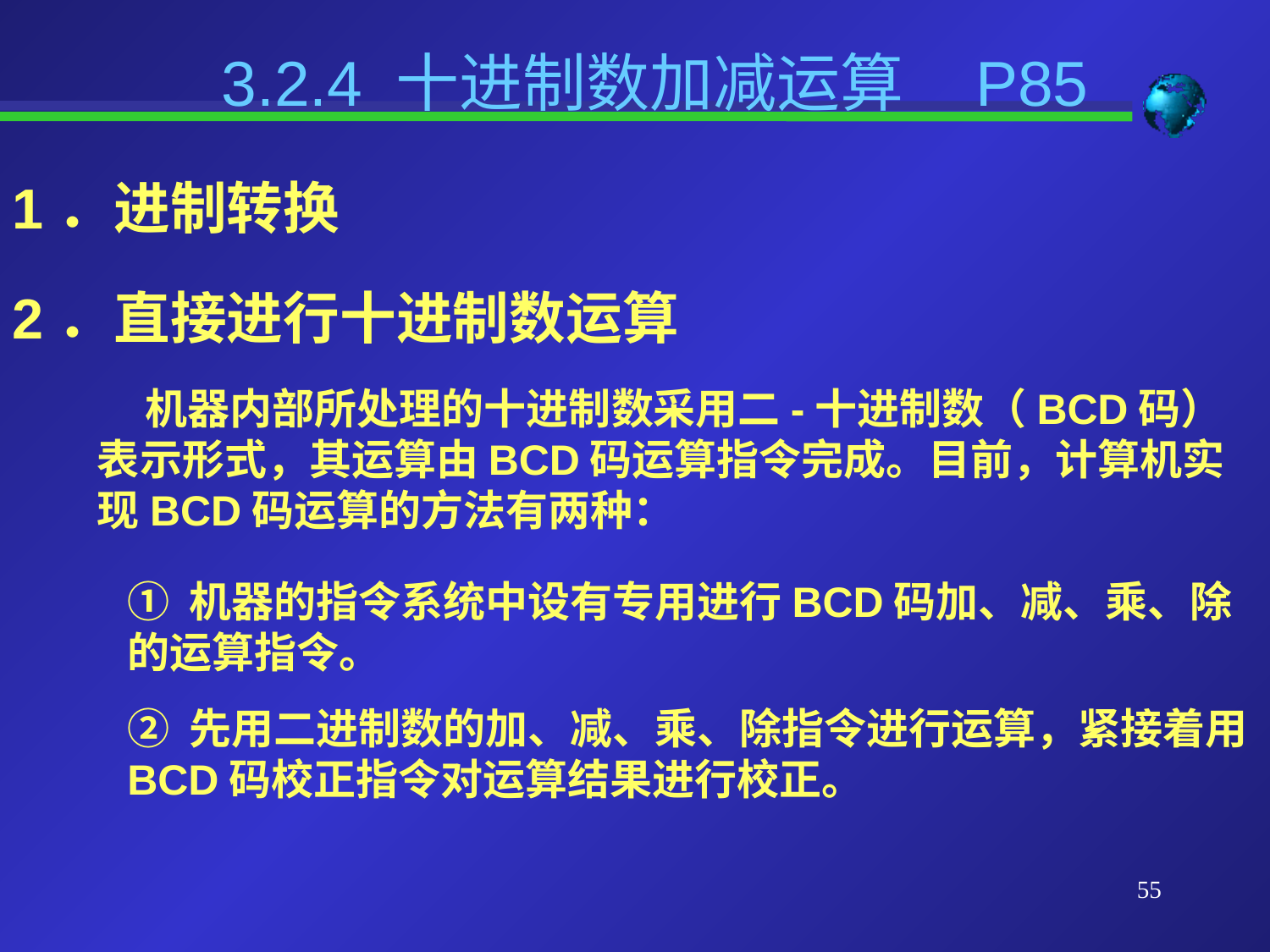

3.2.4 十进制数加减运算    P85
1．进制转换
2．直接进行十进制数运算
    机器内部所处理的十进制数采用二-十进制数（BCD码）表示形式，其运算由BCD码运算指令完成。目前，计算机实现BCD码运算的方法有两种：
① 机器的指令系统中设有专用进行BCD码加、减、乘、除的运算指令。
② 先用二进制数的加、减、乘、除指令进行运算，紧接着用BCD码校正指令对运算结果进行校正。
55